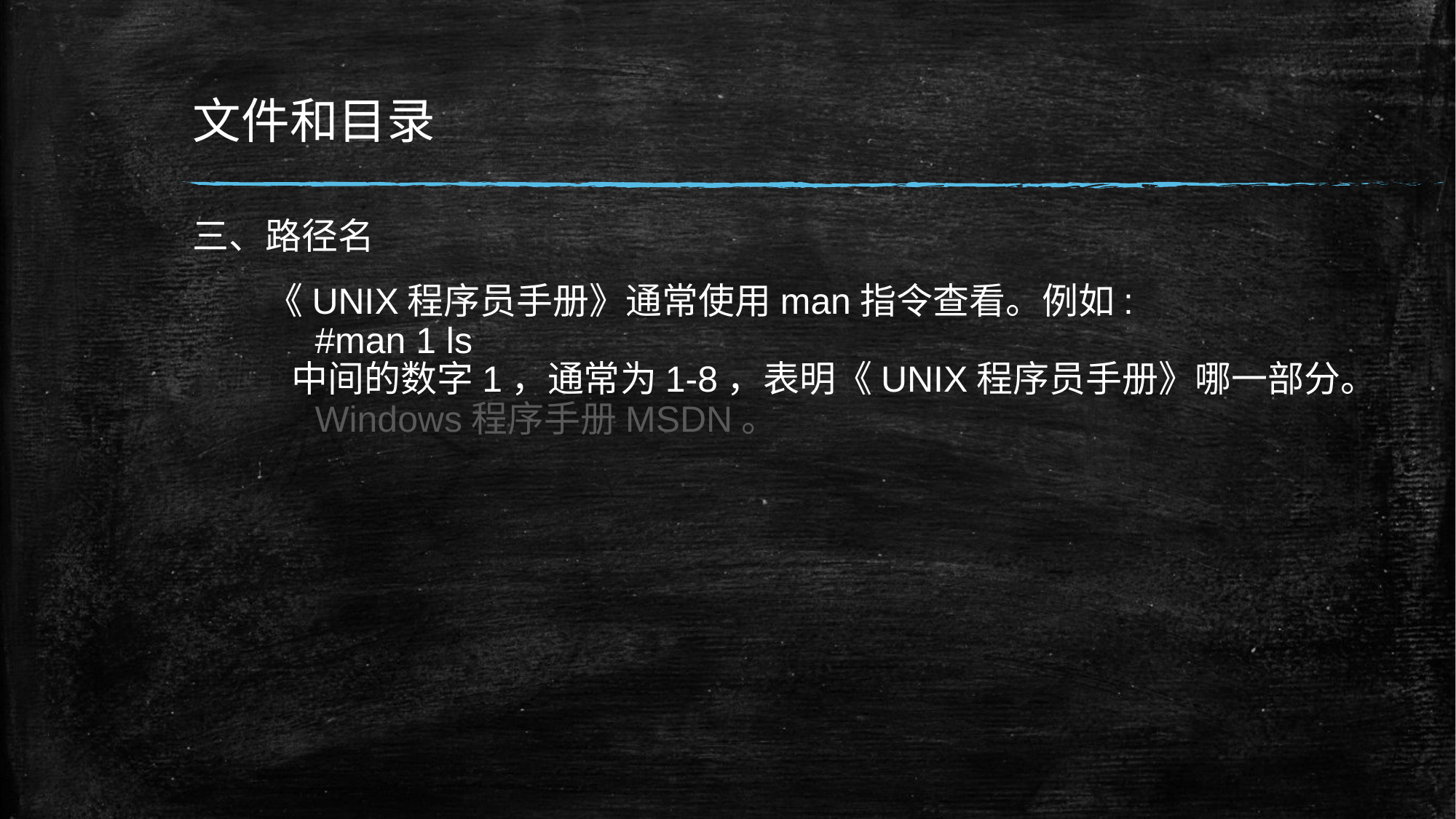

# 文件和目录
三、路径名
        《UNIX程序员手册》通常使用man指令查看。例如:
            #man 1 ls
           中间的数字1，通常为1-8，表明《UNIX程序员手册》哪一部分。
            Windows程序手册MSDN。